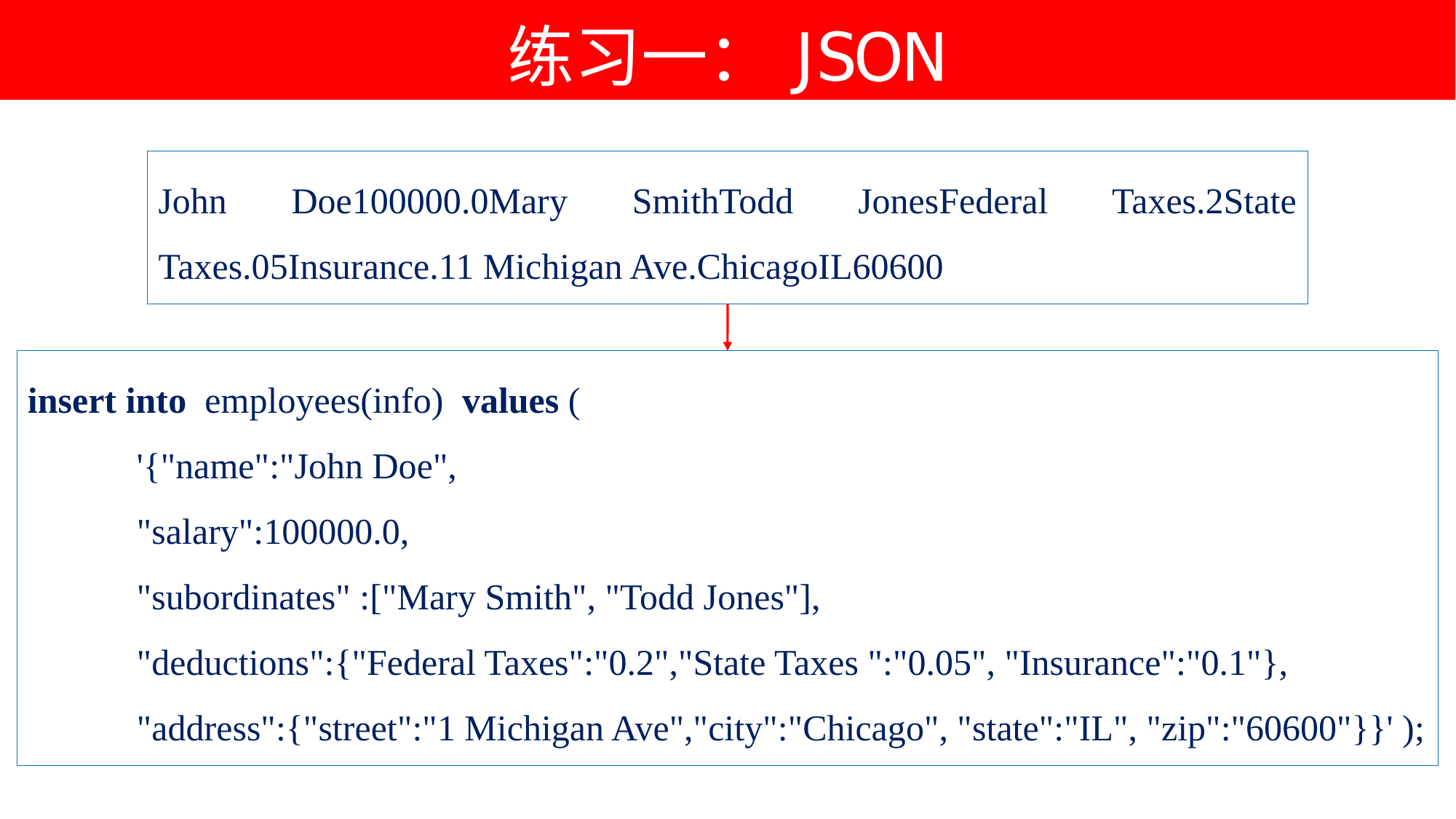

# 练习一：JSON
John Doe100000.0Mary SmithTodd JonesFederal Taxes.2State Taxes.05Insurance.11 Michigan Ave.ChicagoIL60600

insert into  employees(info)  values (
	'{"name":"John Doe",
	"salary":100000.0,
	"subordinates" :["Mary Smith", "Todd Jones"],
	"deductions":{"Federal Taxes":"0.2","State Taxes ":"0.05", "Insurance":"0.1"},
	"address":{"street":"1 Michigan Ave","city":"Chicago", "state":"IL", "zip":"60600"}}' );